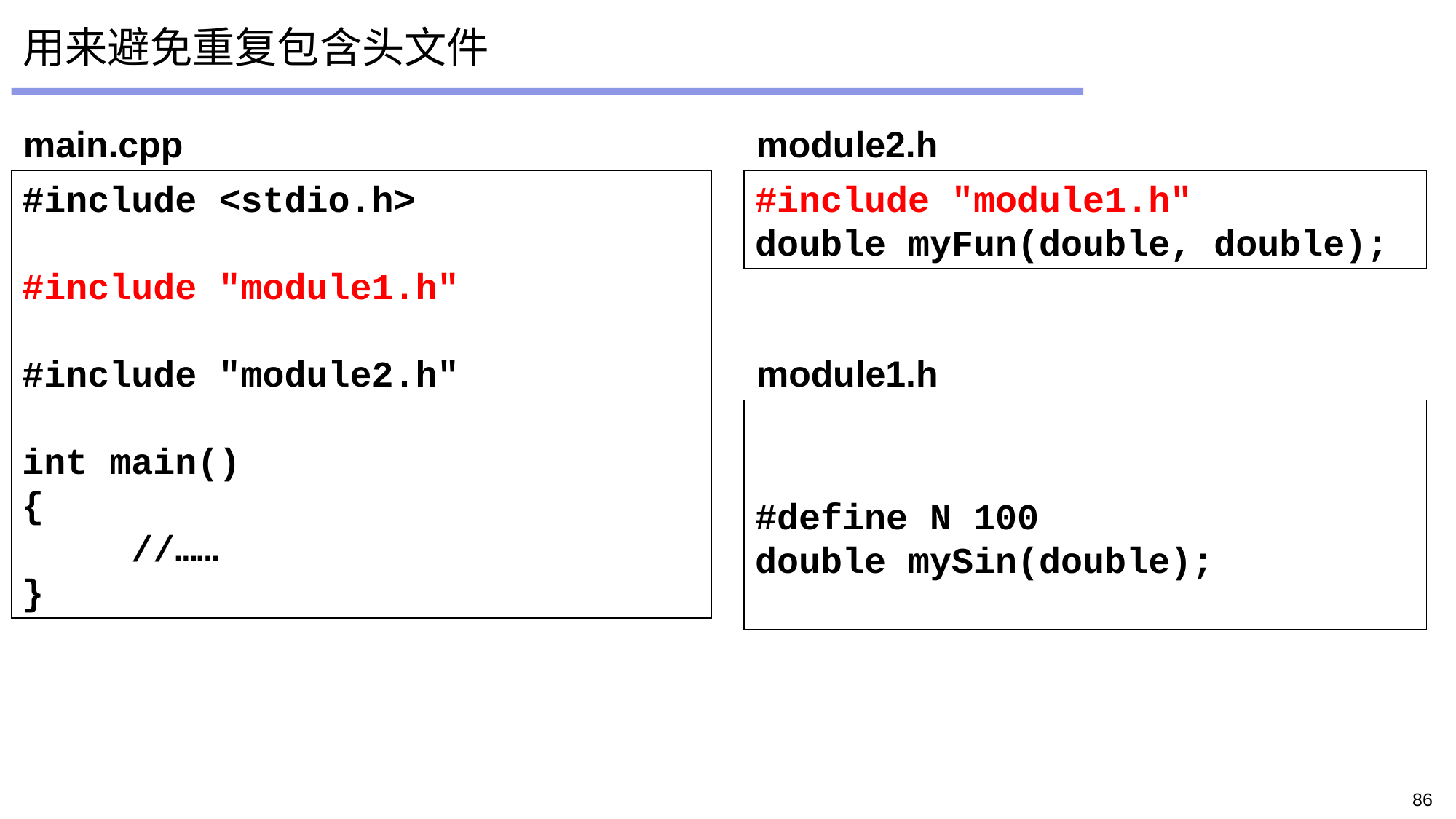

# 用来避免重复包含头文件
main.cpp
module2.h
#include <stdio.h>

#include "module1.h"

#include "module2.h"

int main()
{
	//……
}
#include "module1.h"
double myFun(double, double);
module1.h

#define N 100
double mySin(double);

86